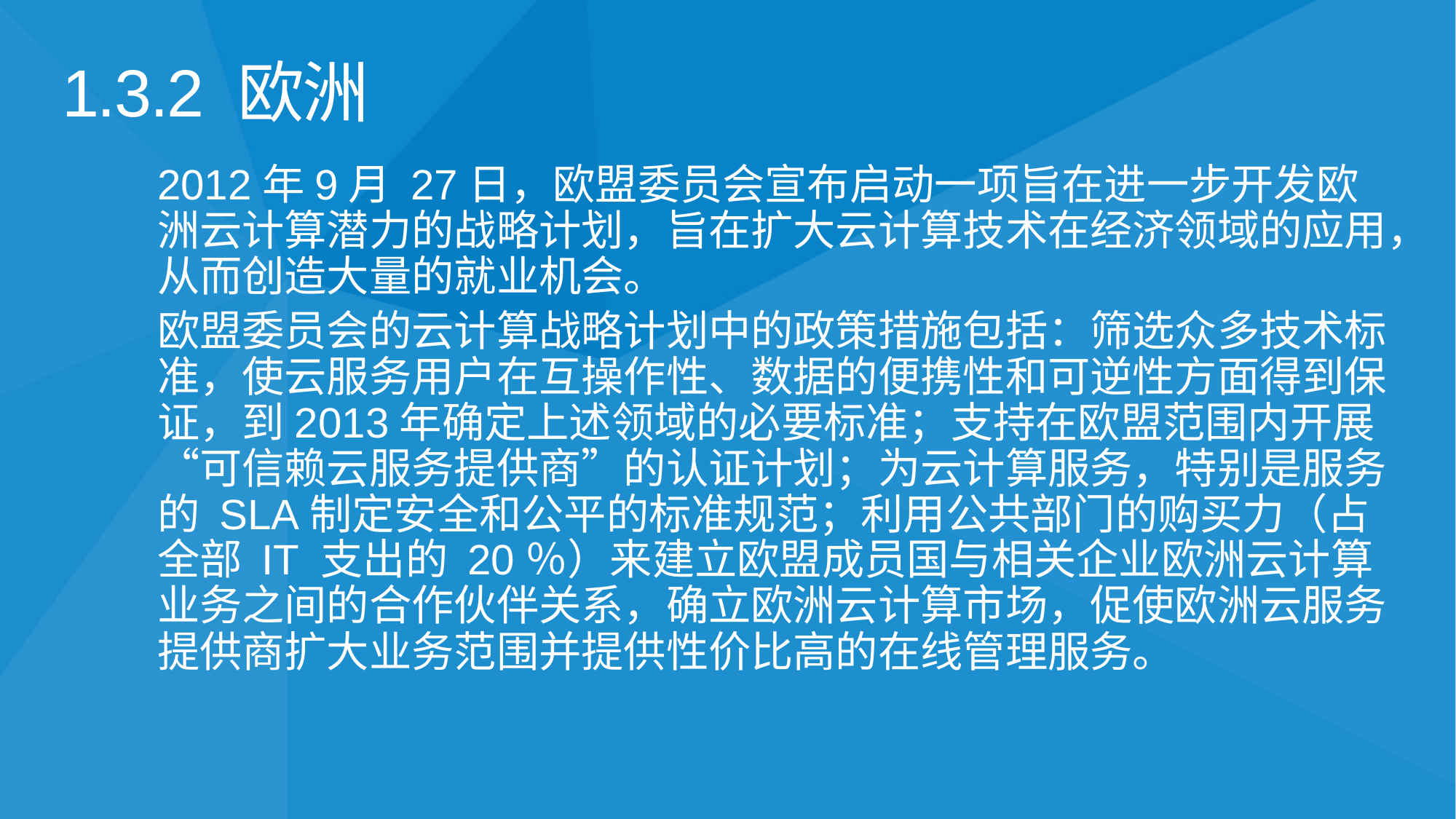

# 1.3.2 欧洲
2012年9月 27日，欧盟委员会宣布启动一项旨在进一步开发欧洲云计算潜力的战略计划，旨在扩大云计算技术在经济领域的应用，从而创造大量的就业机会。
欧盟委员会的云计算战略计划中的政策措施包括：筛选众多技术标准，使云服务用户在互操作性、数据的便携性和可逆性方面得到保证，到2013年确定上述领域的必要标准；支持在欧盟范围内开展“可信赖云服务提供商”的认证计划；为云计算服务，特别是服务的 SLA制定安全和公平的标准规范；利用公共部门的购买力（占全部 IT 支出的 20％）来建立欧盟成员国与相关企业欧洲云计算业务之间的合作伙伴关系，确立欧洲云计算市场，促使欧洲云服务提供商扩大业务范围并提供性价比高的在线管理服务。